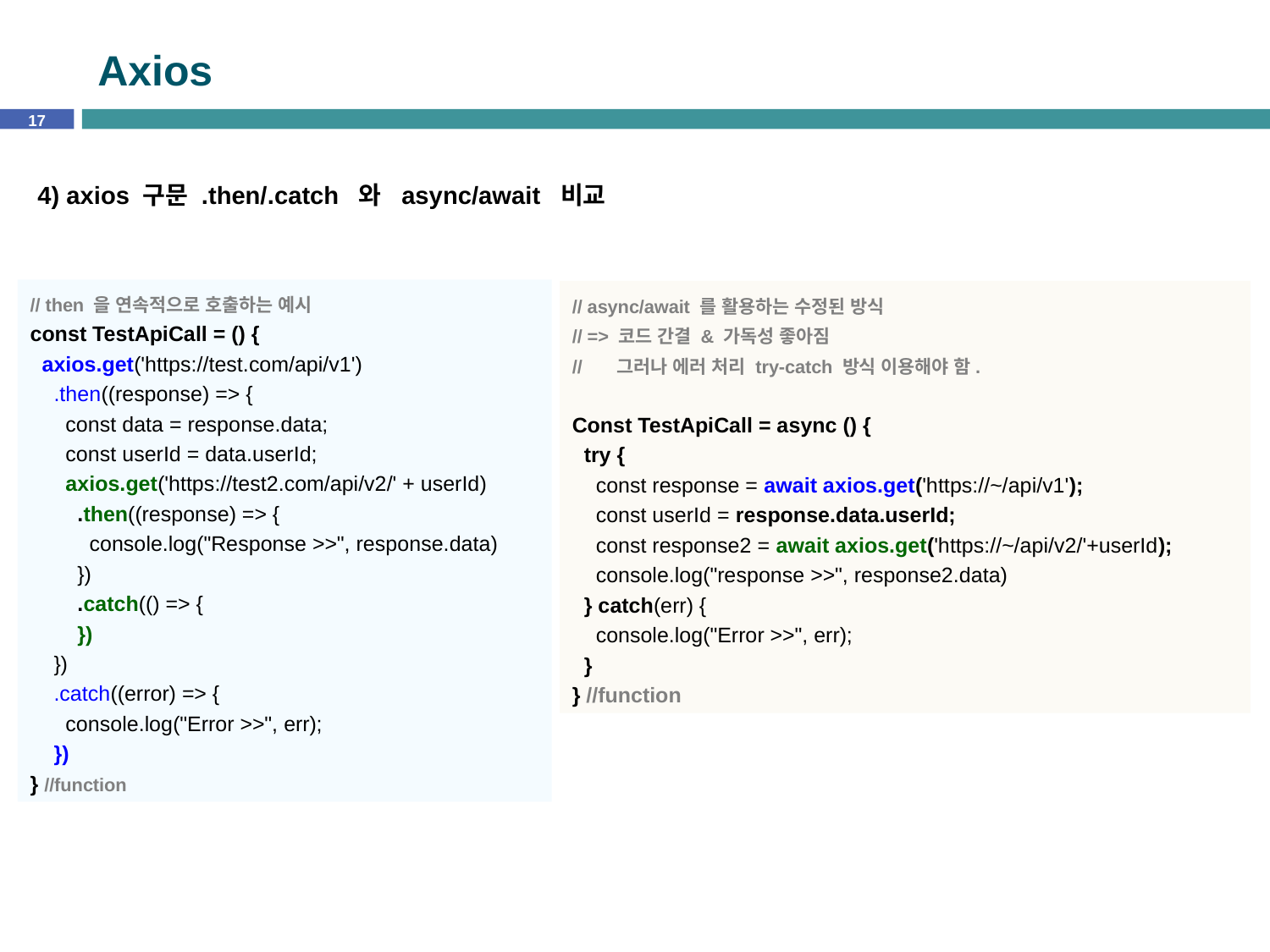

# Axios
17
4) axios 구문 .then/.catch  와  async/await  비교

// then 을 연속적으로 호출하는 예시
const TestApiCall = () {
  axios.get('https://test.com/api/v1')
    .then((response) => {
      const data = response.data;
      const userId = data.userId;
      axios.get('https://test2.com/api/v2/' + userId)
        .then((response) => {
          console.log("Response >>", response.data)
        })
        .catch(() => {
        })
    })
    .catch((error) => {
      console.log("Error >>", err);
    })
} //function
// async/await 를 활용하는 수정된 방식
// => 코드 간결 & 가독성 좋아짐
//      그러나 에러 처리 try-catch 방식 이용해야 함.
Const TestApiCall = async () {
  try {
    const response = await axios.get('https://~/api/v1');
    const userId = response.data.userId;
    const response2 = await axios.get('https://~/api/v2/'+userId);
    console.log("response >>", response2.data)
  } catch(err) {
    console.log("Error >>", err);
  }
} //function